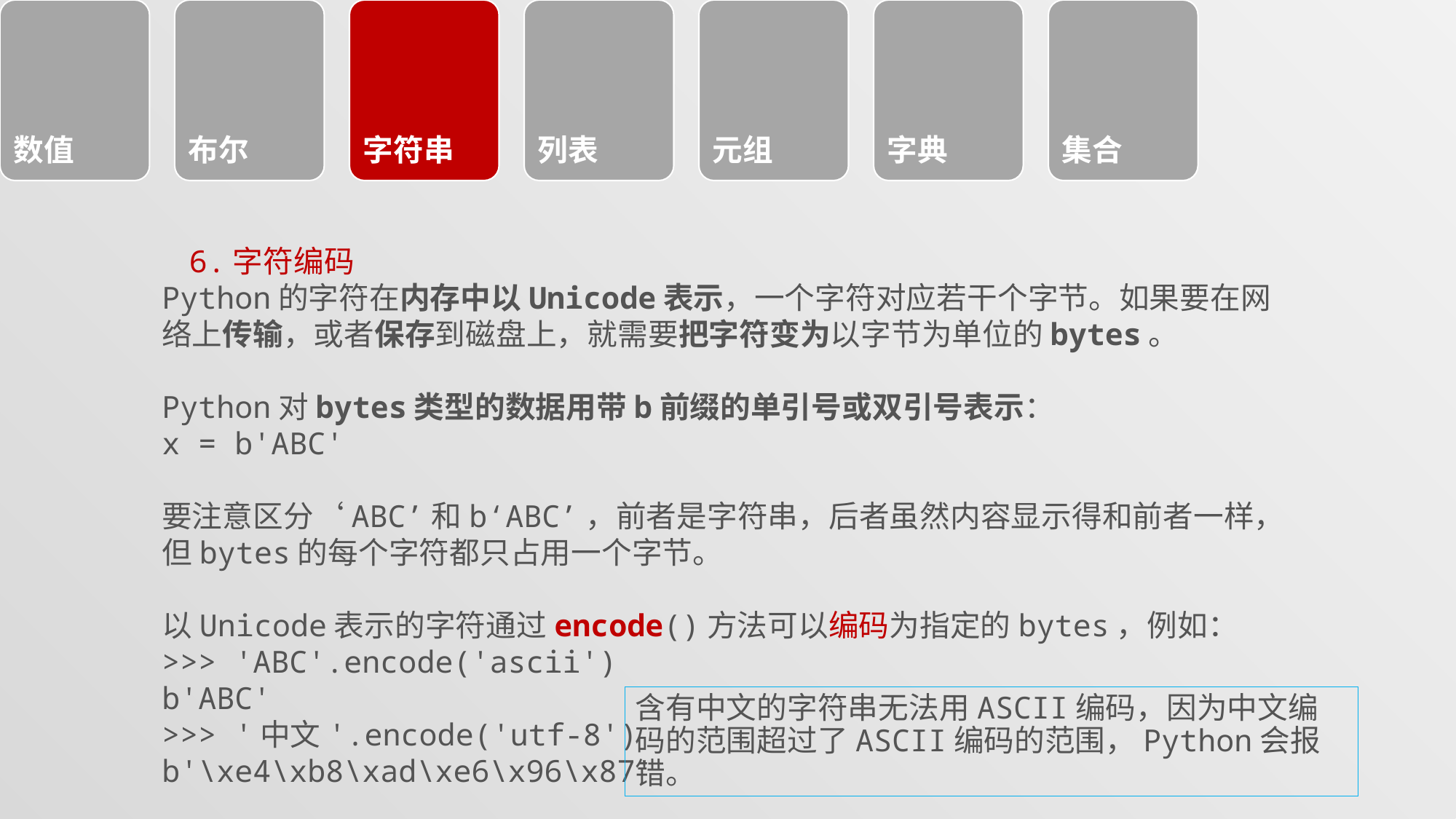

#
6.字符编码
Python的字符在内存中以Unicode表示，一个字符对应若干个字节。如果要在网络上传输，或者保存到磁盘上，就需要把字符变为以字节为单位的bytes。

Python对bytes类型的数据用带b前缀的单引号或双引号表示：
x = b'ABC'

要注意区分‘ABC’和b‘ABC’，前者是字符串，后者虽然内容显示得和前者一样，但bytes的每个字符都只占用一个字节。

以Unicode表示的字符通过encode()方法可以编码为指定的bytes，例如：
>>> 'ABC'.encode('ascii')
b'ABC'
>>> '中文'.encode('utf-8')
b'\xe4\xb8\xad\xe6\x96\x87'
含有中文的字符串无法用ASCII编码，因为中文编码的范围超过了ASCII编码的范围，Python会报错。